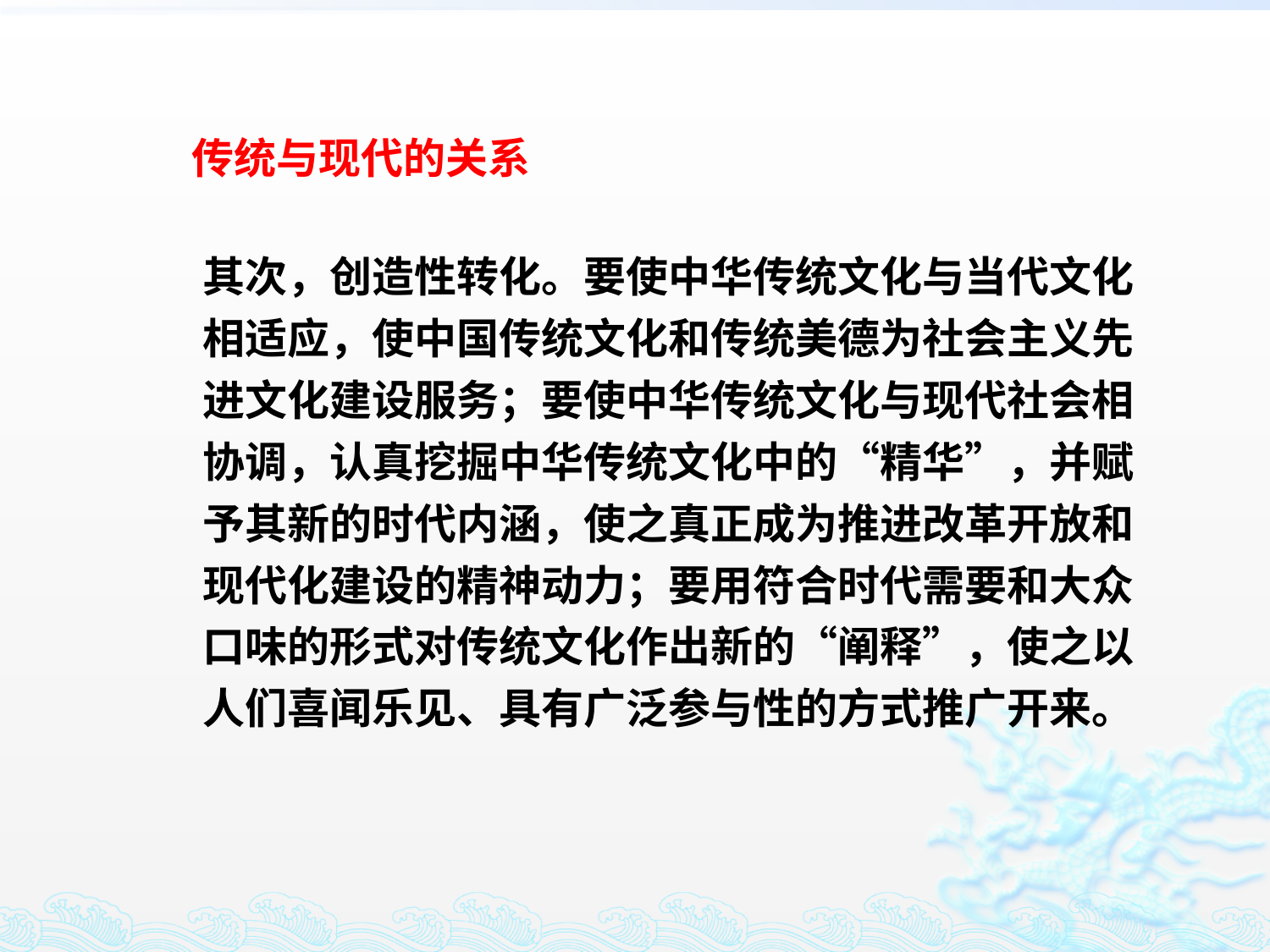

传统与现代的关系
其次，创造性转化。要使中华传统文化与当代文化相适应，使中国传统文化和传统美德为社会主义先进文化建设服务；要使中华传统文化与现代社会相协调，认真挖掘中华传统文化中的“精华”，并赋予其新的时代内涵，使之真正成为推进改革开放和现代化建设的精神动力；要用符合时代需要和大众口味的形式对传统文化作出新的“阐释”，使之以人们喜闻乐见、具有广泛参与性的方式推广开来。